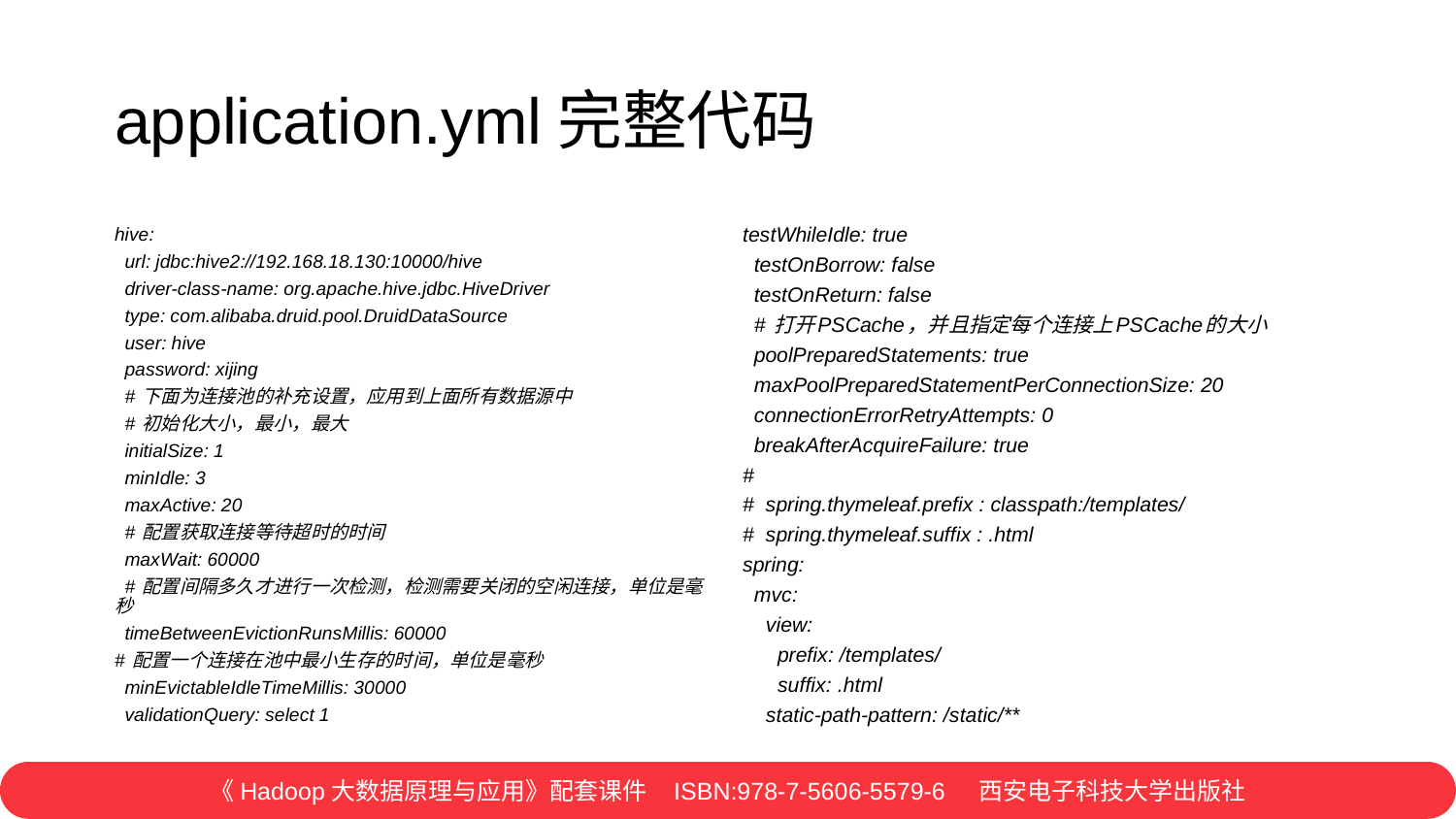

# application.yml完整代码
testWhileIdle: true
  testOnBorrow: false
  testOnReturn: false
  # 打开PSCache，并且指定每个连接上PSCache的大小
  poolPreparedStatements: true
  maxPoolPreparedStatementPerConnectionSize: 20
  connectionErrorRetryAttempts: 0
  breakAfterAcquireFailure: true
#
#  spring.thymeleaf.prefix : classpath:/templates/
#  spring.thymeleaf.suffix : .html
spring:
  mvc:
    view:
      prefix: /templates/
      suffix: .html
    static-path-pattern: /static/**

hive:
  url: jdbc:hive2://192.168.18.130:10000/hive
  driver-class-name: org.apache.hive.jdbc.HiveDriver
  type: com.alibaba.druid.pool.DruidDataSource
  user: hive
  password: xijing
  # 下面为连接池的补充设置，应用到上面所有数据源中
  # 初始化大小，最小，最大
  initialSize: 1
  minIdle: 3
  maxActive: 20
  # 配置获取连接等待超时的时间
  maxWait: 60000
  # 配置间隔多久才进行一次检测，检测需要关闭的空闲连接，单位是毫秒
  timeBetweenEvictionRunsMillis: 60000
# 配置一个连接在池中最小生存的时间，单位是毫秒
  minEvictableIdleTimeMillis: 30000
  validationQuery: select 1